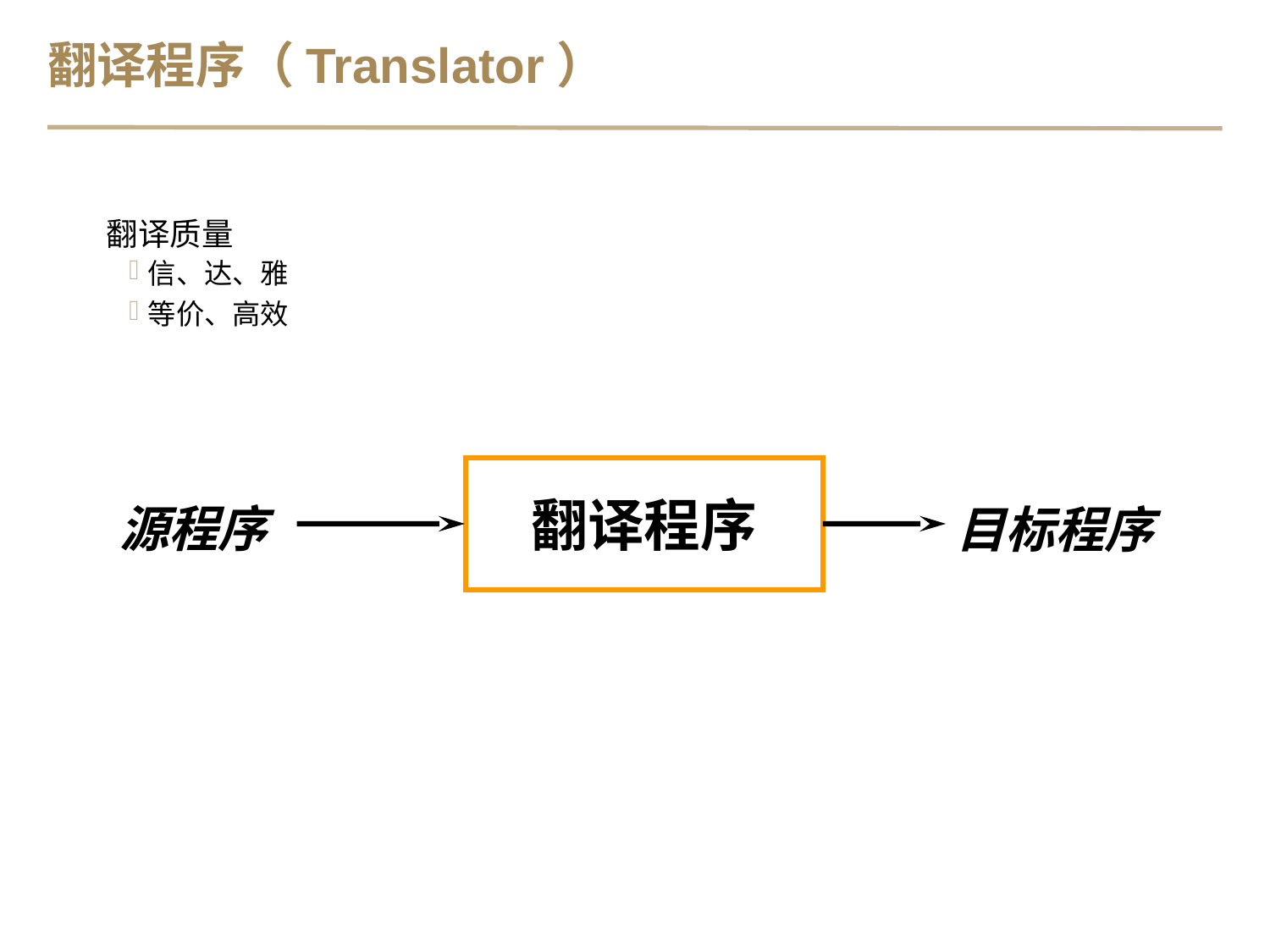

翻译程序（Translator）
翻译质量
信、达、雅
等价、高效
翻译程序
源程序
目标程序